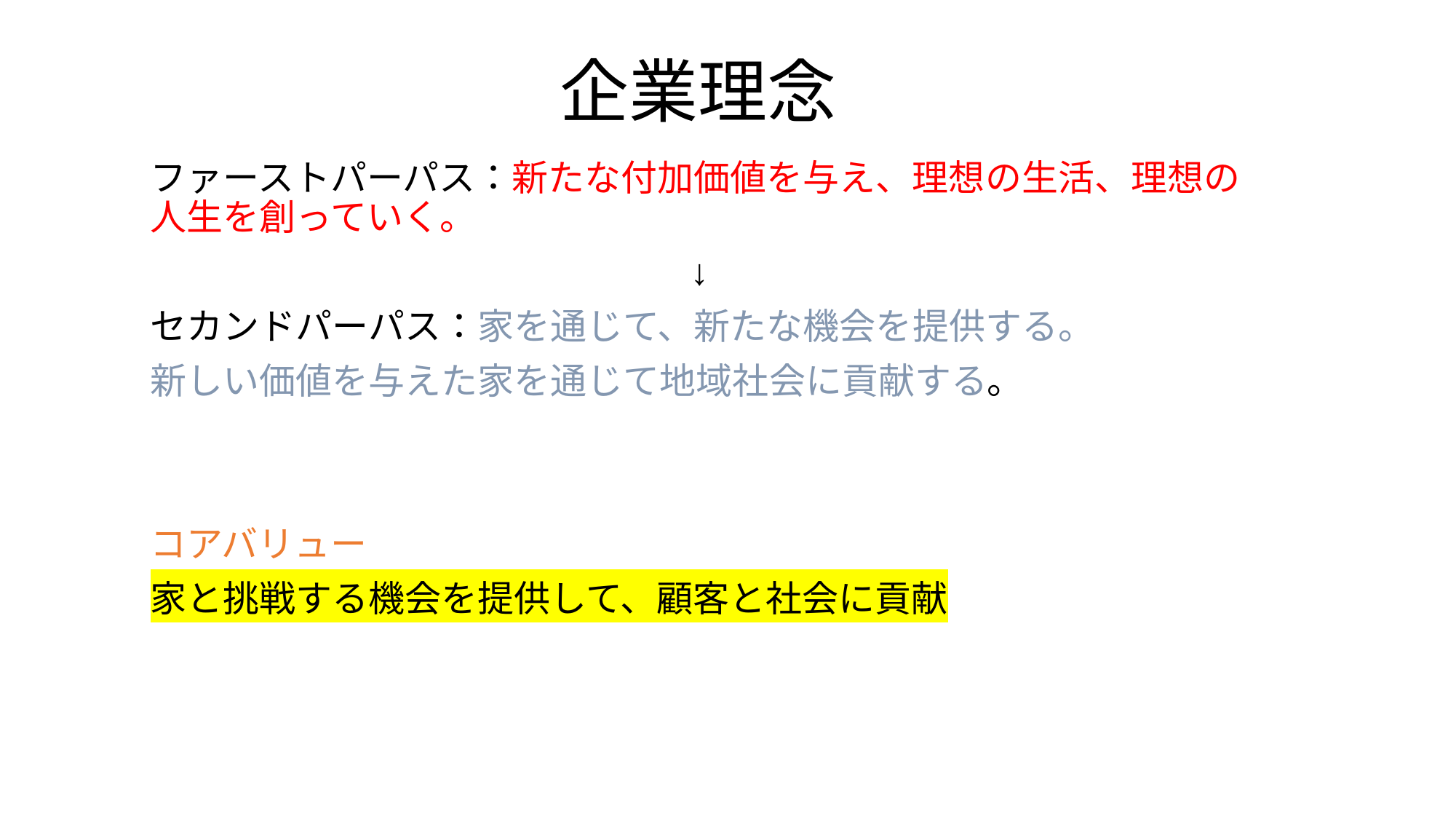

# 企業理念
ファーストパーパス：新たな付加価値を与え、理想の生活、理想の人生を創っていく。
↓
セカンドパーパス：家を通じて、新たな機会を提供する。
新しい価値を与えた家を通じて地域社会に貢献する。

コアバリュー
家と挑戦する機会を提供して、顧客と社会に貢献